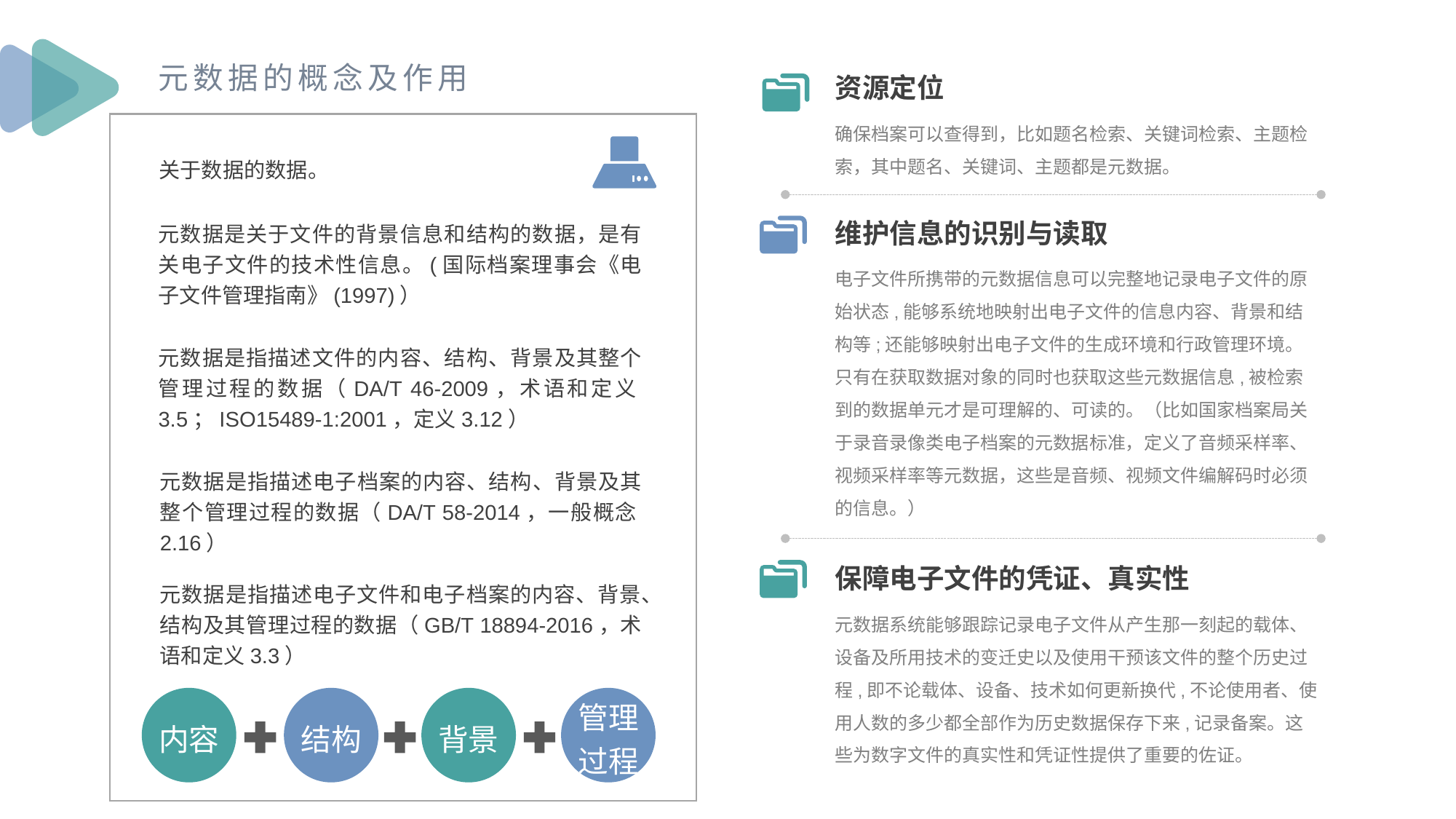

元数据的概念及作用
资源定位

确保档案可以查得到，比如题名检索、关键词检索、主题检索，其中题名、关键词、主题都是元数据。

关于数据的数据。
元数据是关于文件的背景信息和结构的数据，是有关电子文件的技术性信息。(国际档案理事会《电子文件管理指南》(1997)）
维护信息的识别与读取
电子文件所携带的元数据信息可以完整地记录电子文件的原始状态,能够系统地映射出电子文件的信息内容、背景和结构等;还能够映射出电子文件的生成环境和行政管理环境。只有在获取数据对象的同时也获取这些元数据信息,被检索到的数据单元才是可理解的、可读的。（比如国家档案局关于录音录像类电子档案的元数据标准，定义了音频采样率、视频采样率等元数据，这些是音频、视频文件编解码时必须的信息。）

元数据是指描述文件的内容、结构、背景及其整个管理过程的数据（DA/T 46-2009，术语和定义3.5；ISO15489-1:2001，定义3.12）
元数据是指描述电子档案的内容、结构、背景及其整个管理过程的数据（DA/T 58-2014，一般概念2.16）
保障电子文件的凭证、真实性
元数据系统能够跟踪记录电子文件从产生那一刻起的载体、设备及所用技术的变迁史以及使用干预该文件的整个历史过程,即不论载体、设备、技术如何更新换代,不论使用者、使用人数的多少都全部作为历史数据保存下来,记录备案。这些为数字文件的真实性和凭证性提供了重要的佐证。

元数据是指描述电子文件和电子档案的内容、背景、结构及其管理过程的数据（GB/T 18894-2016，术语和定义3.3）

内容

结构

背景

管理
过程